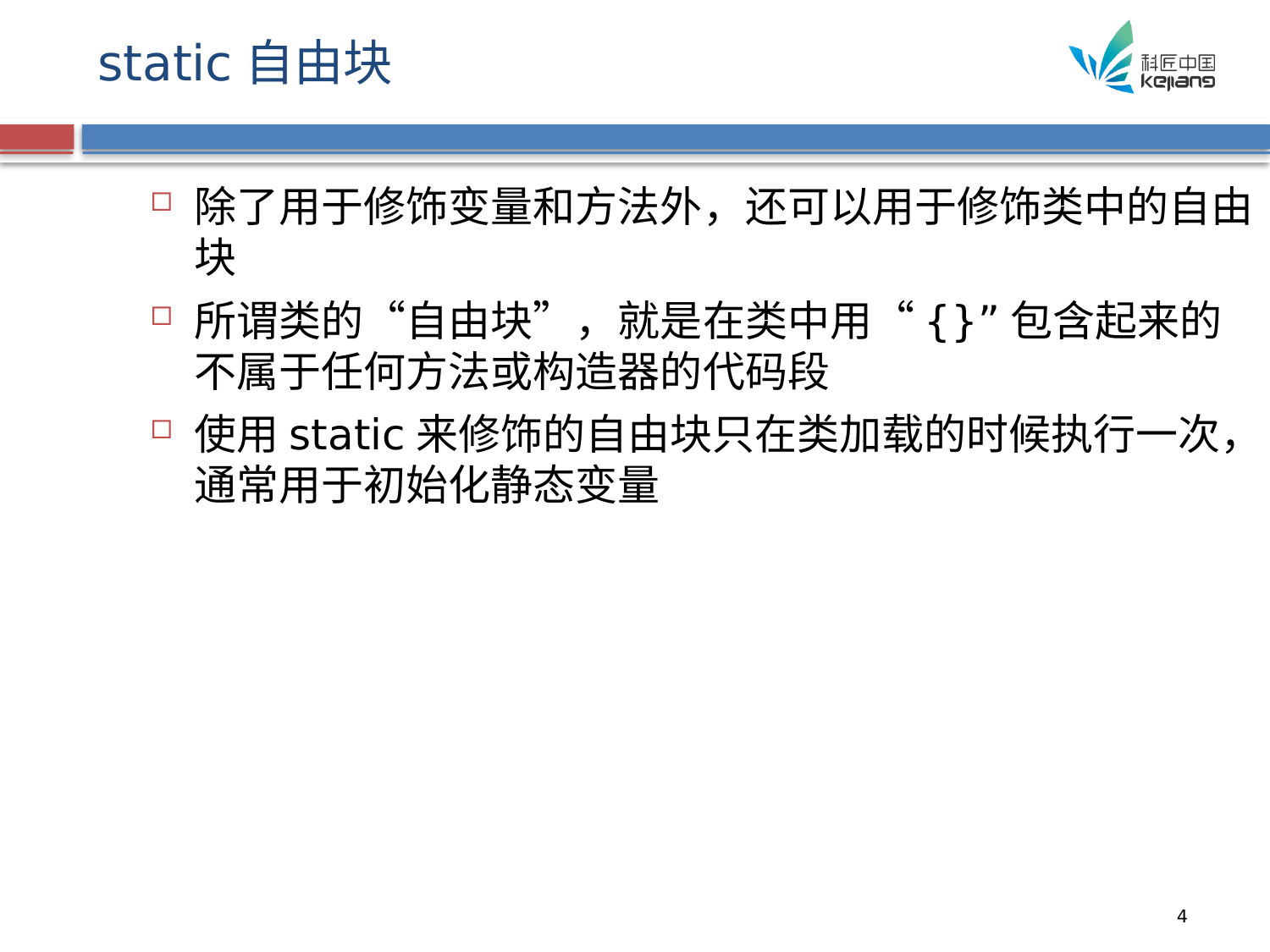

# static自由块
除了用于修饰变量和方法外，还可以用于修饰类中的自由块
所谓类的“自由块”，就是在类中用“{}”包含起来的不属于任何方法或构造器的代码段
使用static来修饰的自由块只在类加载的时候执行一次，通常用于初始化静态变量
4